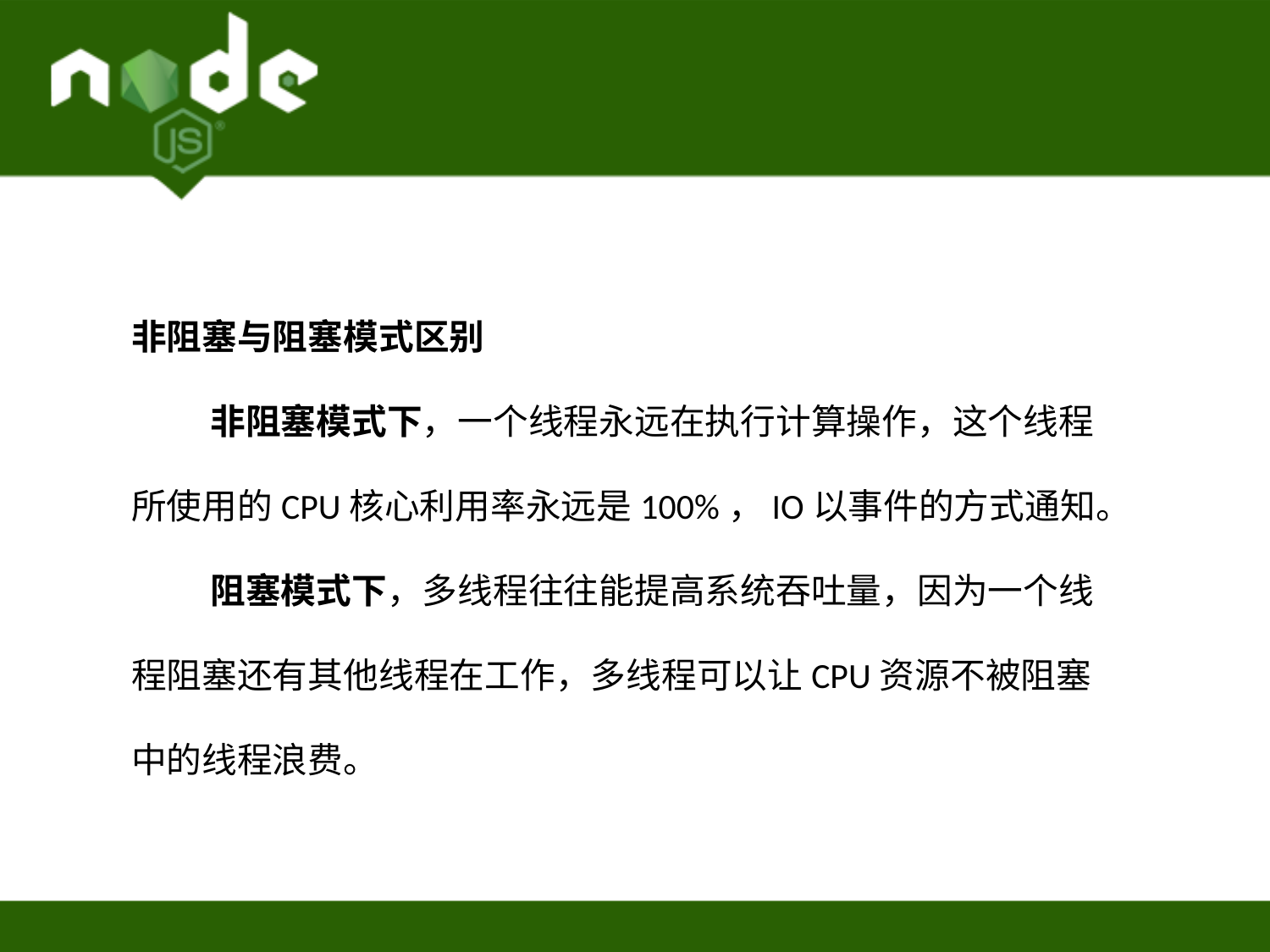

非阻塞与阻塞模式区别
         非阻塞模式下，一个线程永远在执行计算操作，这个线程所使用的CPU核心利用率永远是100%，IO以事件的方式通知。
         阻塞模式下，多线程往往能提高系统吞吐量，因为一个线程阻塞还有其他线程在工作，多线程可以让CPU资源不被阻塞中的线程浪费。